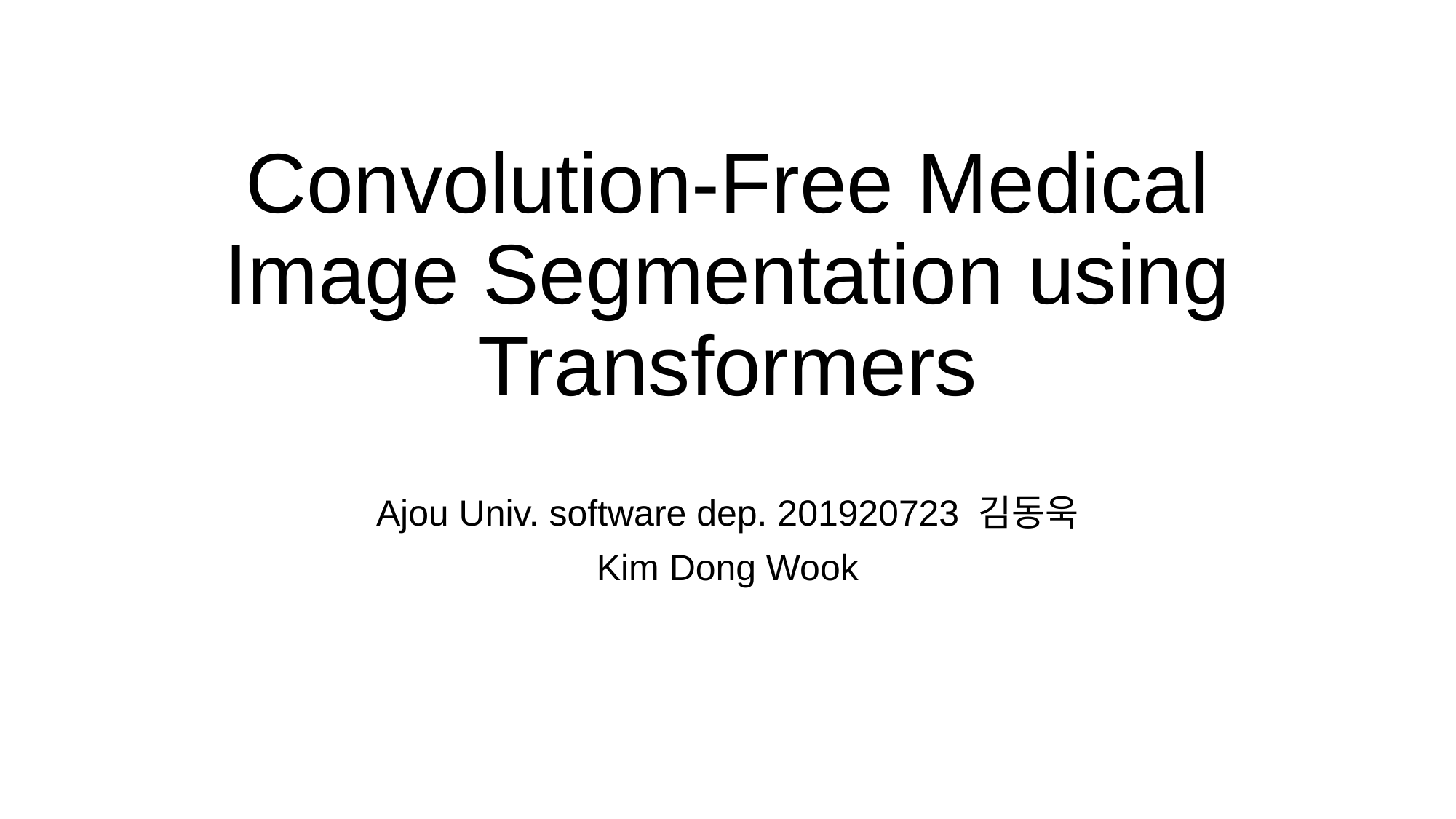

# Convolution-Free Medical Image Segmentation using Transformers

Ajou Univ. software dep. 201920723 김동욱
Kim Dong Wook